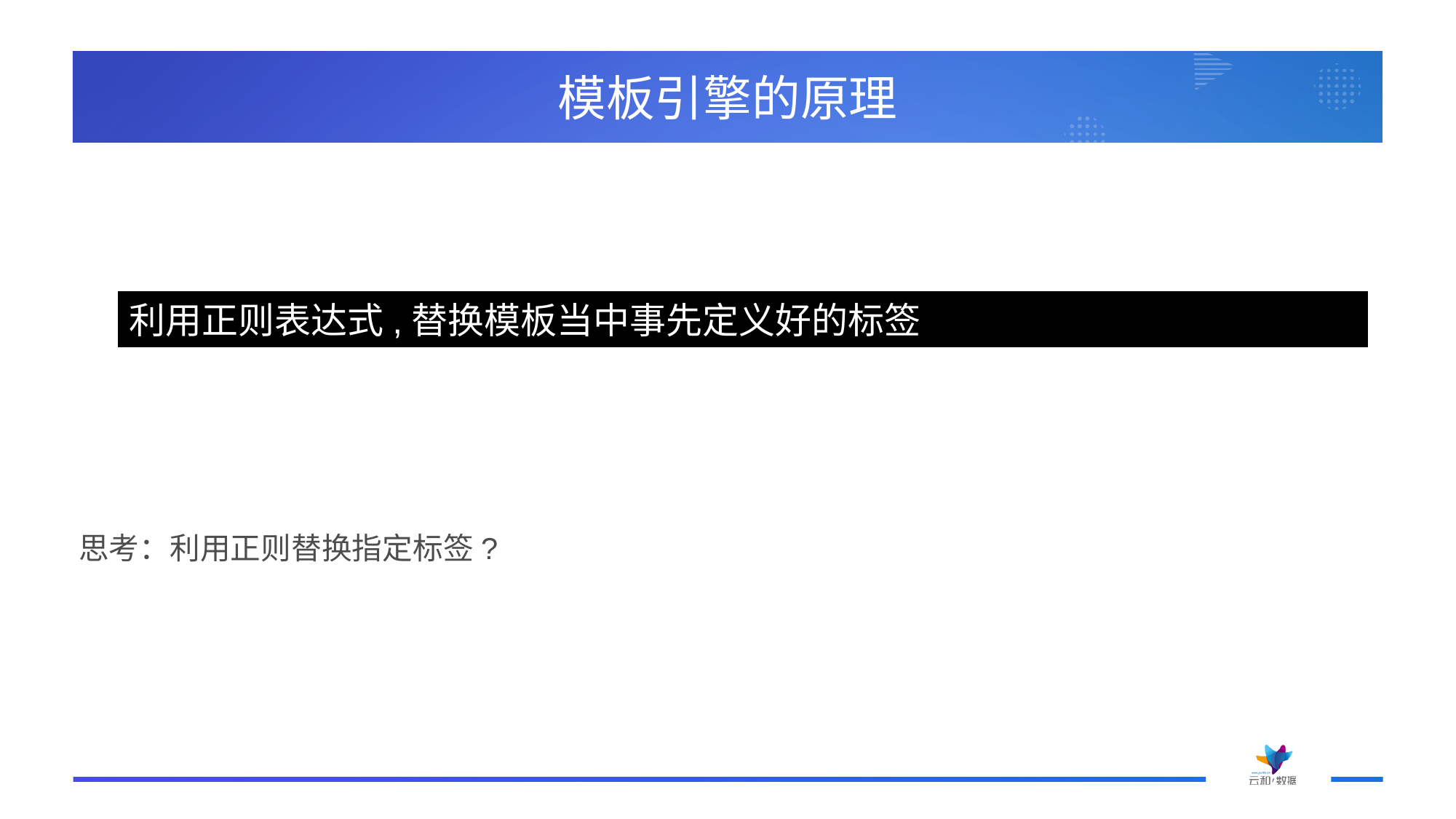

# 模板引擎的原理

思考：利用正则替换指定标签?

利用正则表达式,替换模板当中事先定义好的标签